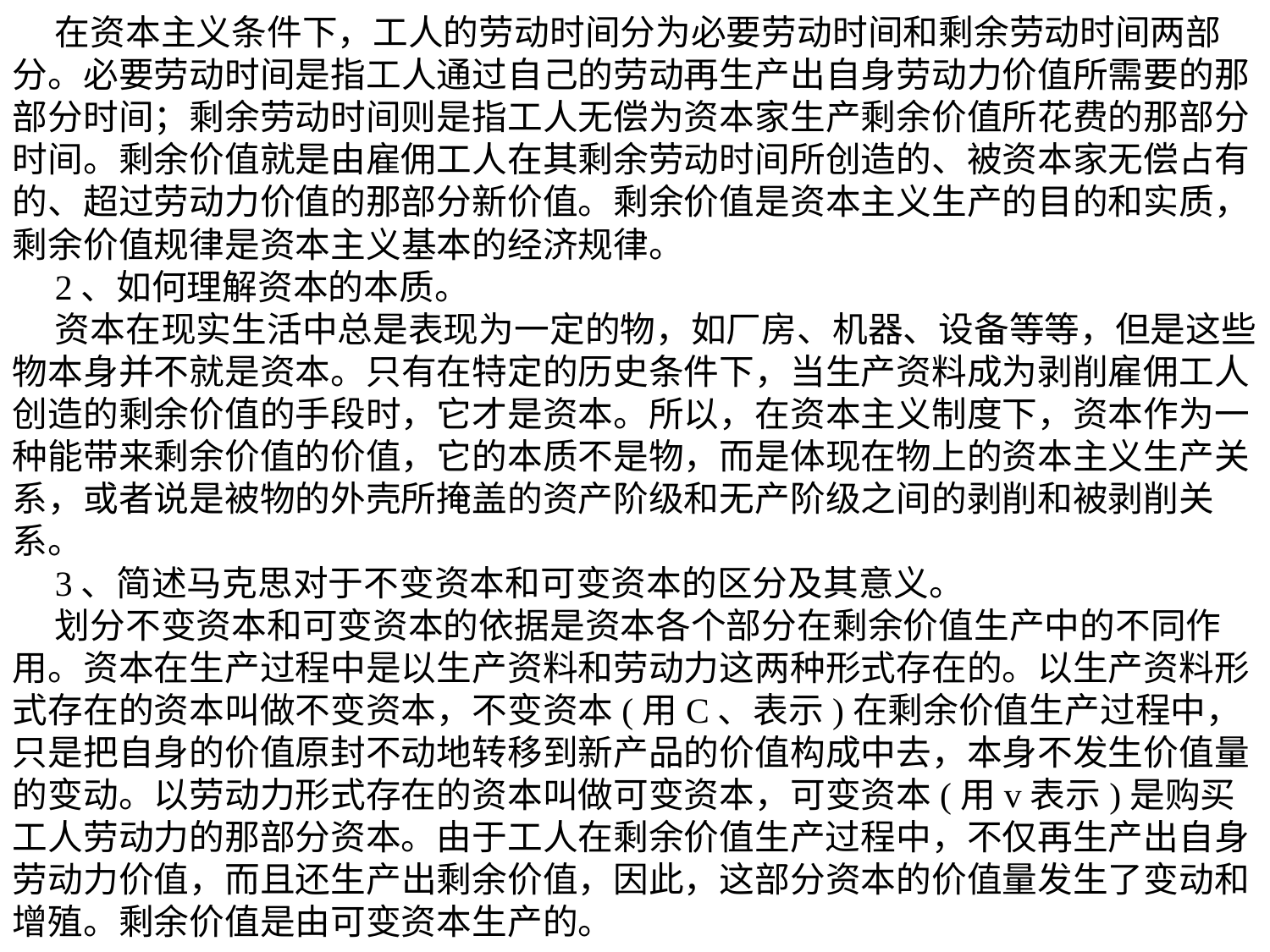

在资本主义条件下，工人的劳动时间分为必要劳动时间和剩余劳动时间两部分。必要劳动时间是指工人通过自己的劳动再生产出自身劳动力价值所需要的那部分时间；剩余劳动时间则是指工人无偿为资本家生产剩余价值所花费的那部分时间。剩余价值就是由雇佣工人在其剩余劳动时间所创造的、被资本家无偿占有的、超过劳动力价值的那部分新价值。剩余价值是资本主义生产的目的和实质，剩余价值规律是资本主义基本的经济规律。
2、如何理解资本的本质。
资本在现实生活中总是表现为一定的物，如厂房、机器、设备等等，但是这些物本身并不就是资本。只有在特定的历史条件下，当生产资料成为剥削雇佣工人创造的剩余价值的手段时，它才是资本。所以，在资本主义制度下，资本作为一种能带来剩余价值的价值，它的本质不是物，而是体现在物上的资本主义生产关系，或者说是被物的外壳所掩盖的资产阶级和无产阶级之间的剥削和被剥削关系。
3、简述马克思对于不变资本和可变资本的区分及其意义。
划分不变资本和可变资本的依据是资本各个部分在剩余价值生产中的不同作用。资本在生产过程中是以生产资料和劳动力这两种形式存在的。以生产资料形式存在的资本叫做不变资本，不变资本(用C、表示)在剩余价值生产过程中，只是把自身的价值原封不动地转移到新产品的价值构成中去，本身不发生价值量的变动。以劳动力形式存在的资本叫做可变资本，可变资本(用v表示)是购买工人劳动力的那部分资本。由于工人在剩余价值生产过程中，不仅再生产出自身劳动力价值，而且还生产出剩余价值，因此，这部分资本的价值量发生了变动和增殖。剩余价值是由可变资本生产的。